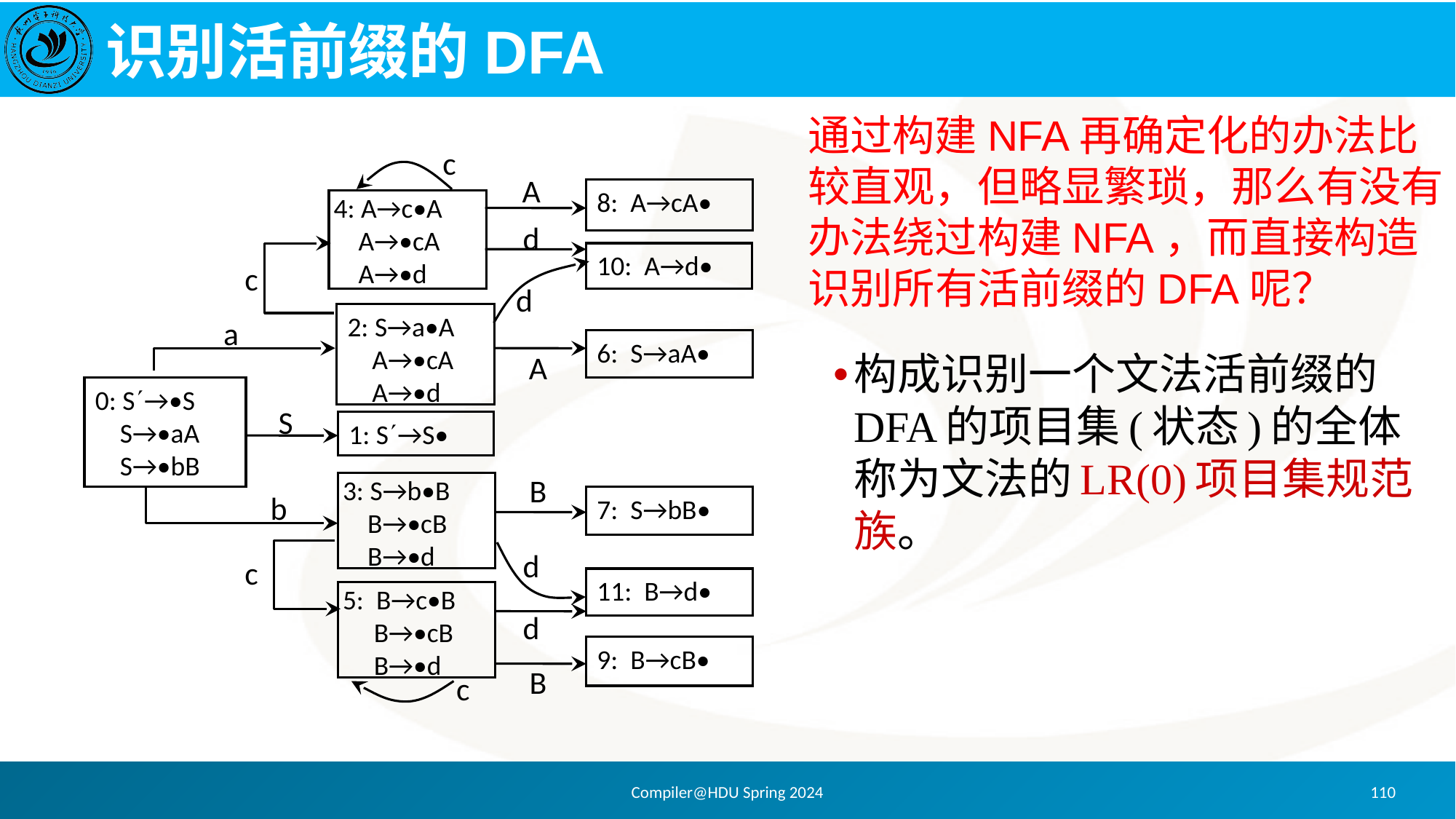

# 识别活前缀的DFA
通过构建NFA再确定化的办法比较直观，但略显繁琐，那么有没有办法绕过构建NFA，而直接构造识别所有活前缀的DFA呢？
c

A
8:  A→cA•
4: A→c•A
    A→•cA
    A→•d

d

10:  A→d•

c

d
2: S→a•A
    A→•cA
    A→•d
a
6:  S→aA•
构成识别一个文法活前缀的DFA的项目集(状态)的全体称为文法的LR(0)项目集规范族。

A
0: S′→•S
    S→•aA
    S→•bB

S
1: S′→S•

3: S→b•B
    B→•cB
    B→•d
B

b
7:  S→bB•

d
c
11:  B→d•
5:  B→c•B
     B→•cB
     B→•d
d

9:  B→cB•

B
c

Compiler@HDU Spring 2024
110